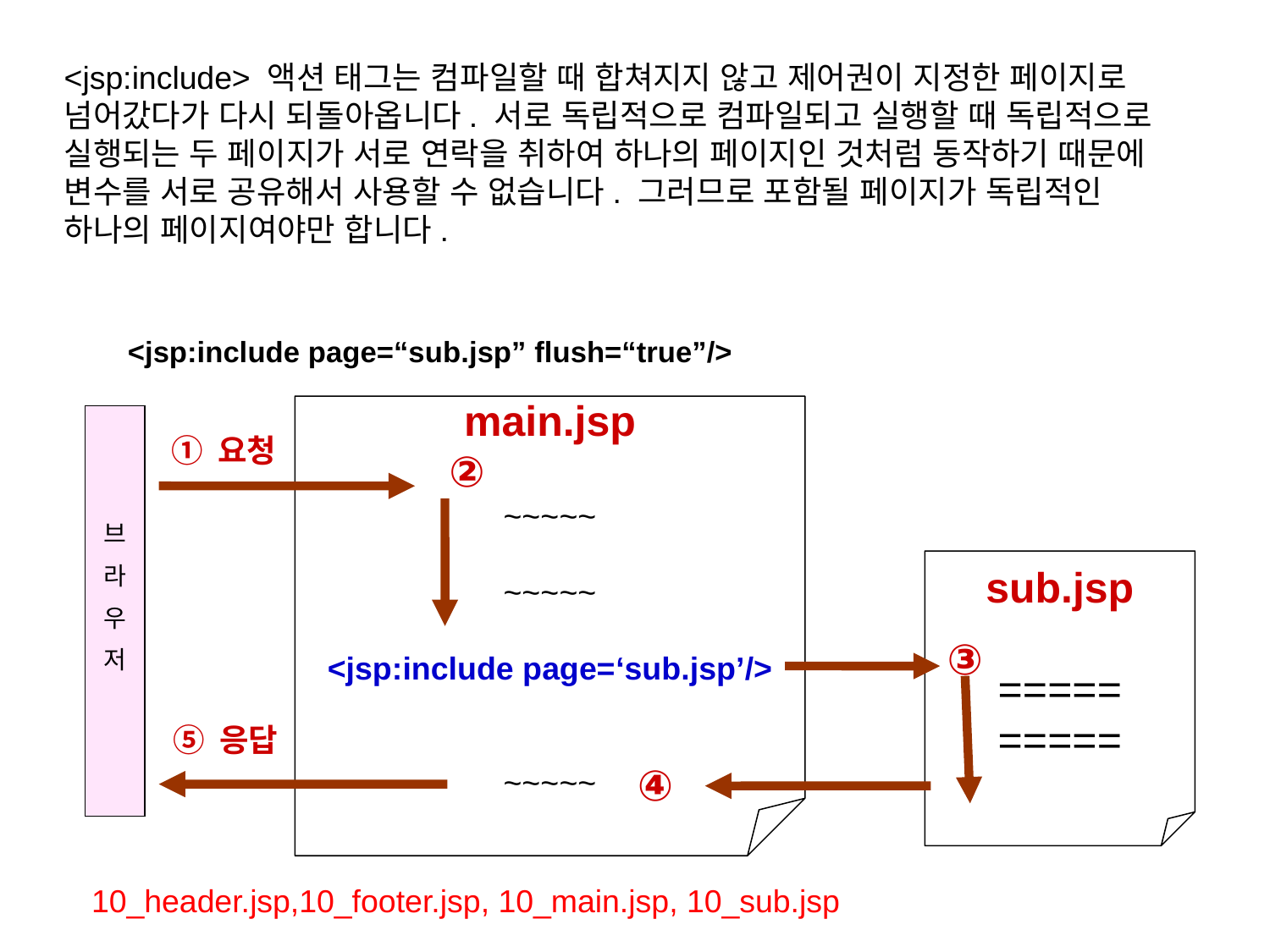

<jsp:include> 액션 태그는 컴파일할 때 합쳐지지 않고 제어권이 지정한 페이지로 넘어갔다가 다시 되돌아옵니다. 서로 독립적으로 컴파일되고 실행할 때 독립적으로 실행되는 두 페이지가 서로 연락을 취하여 하나의 페이지인 것처럼 동작하기 때문에 변수를 서로 공유해서 사용할 수 없습니다. 그러므로 포함될 페이지가 독립적인 하나의 페이지여야만 합니다.
<jsp:include page=“sub.jsp” flush=“true”/>
main.jsp
②
~~~~~

~~~~~

<jsp:include page=‘sub.jsp’/>

~~~~~
브
라
우
저

① 요청

sub.jsp

=====
=====

③

⑤ 응답
④

10_header.jsp,10_footer.jsp, 10_main.jsp, 10_sub.jsp